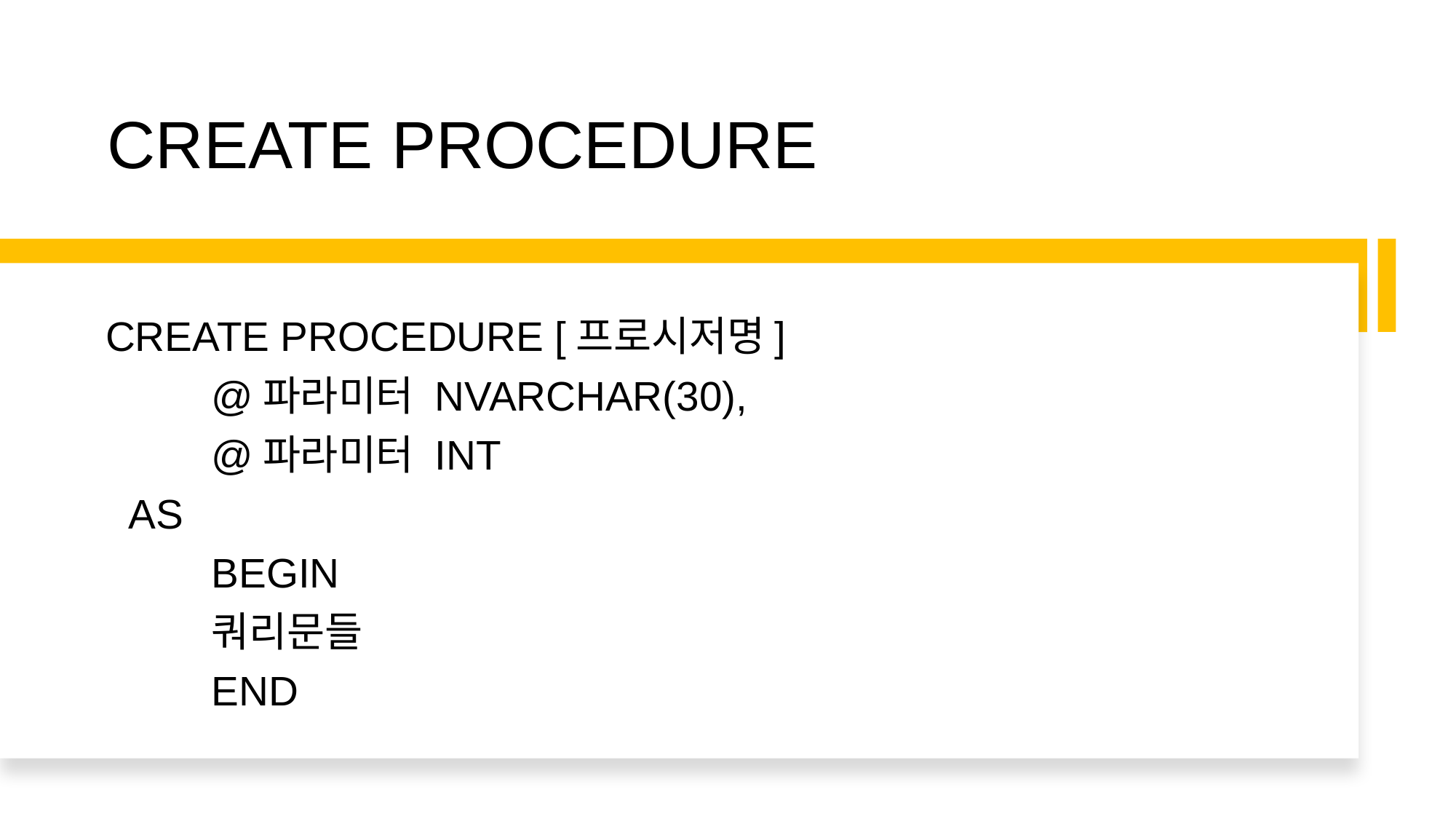

# CREATE PROCEDURE
CREATE PROCEDURE [프로시저명]
	@파라미터 NVARCHAR(30),
	@파라미터 INT
  AS
	BEGIN
		쿼리문들
	END